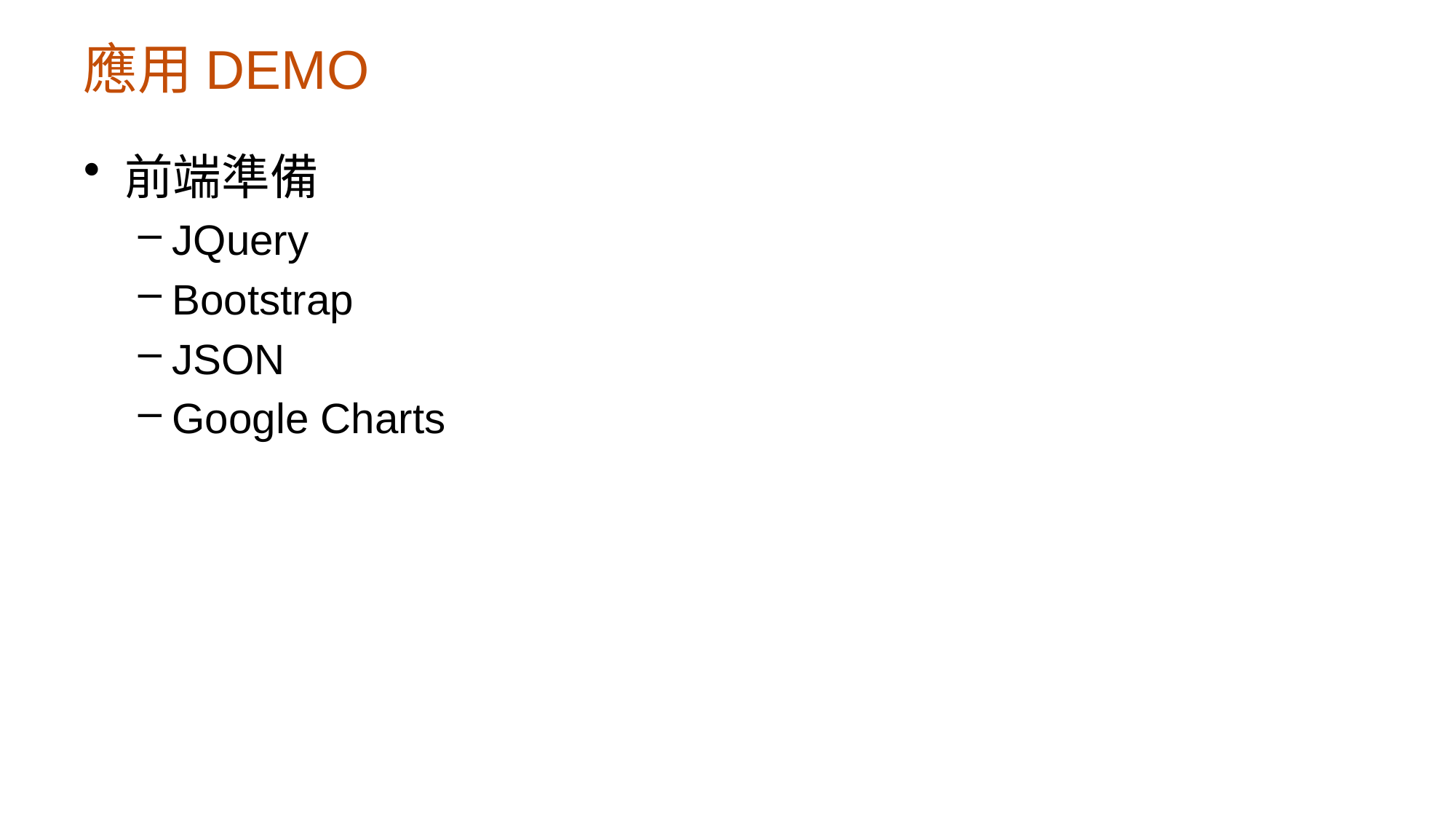

# 應用DEMO
前端準備
JQuery
Bootstrap
JSON
Google Charts

5